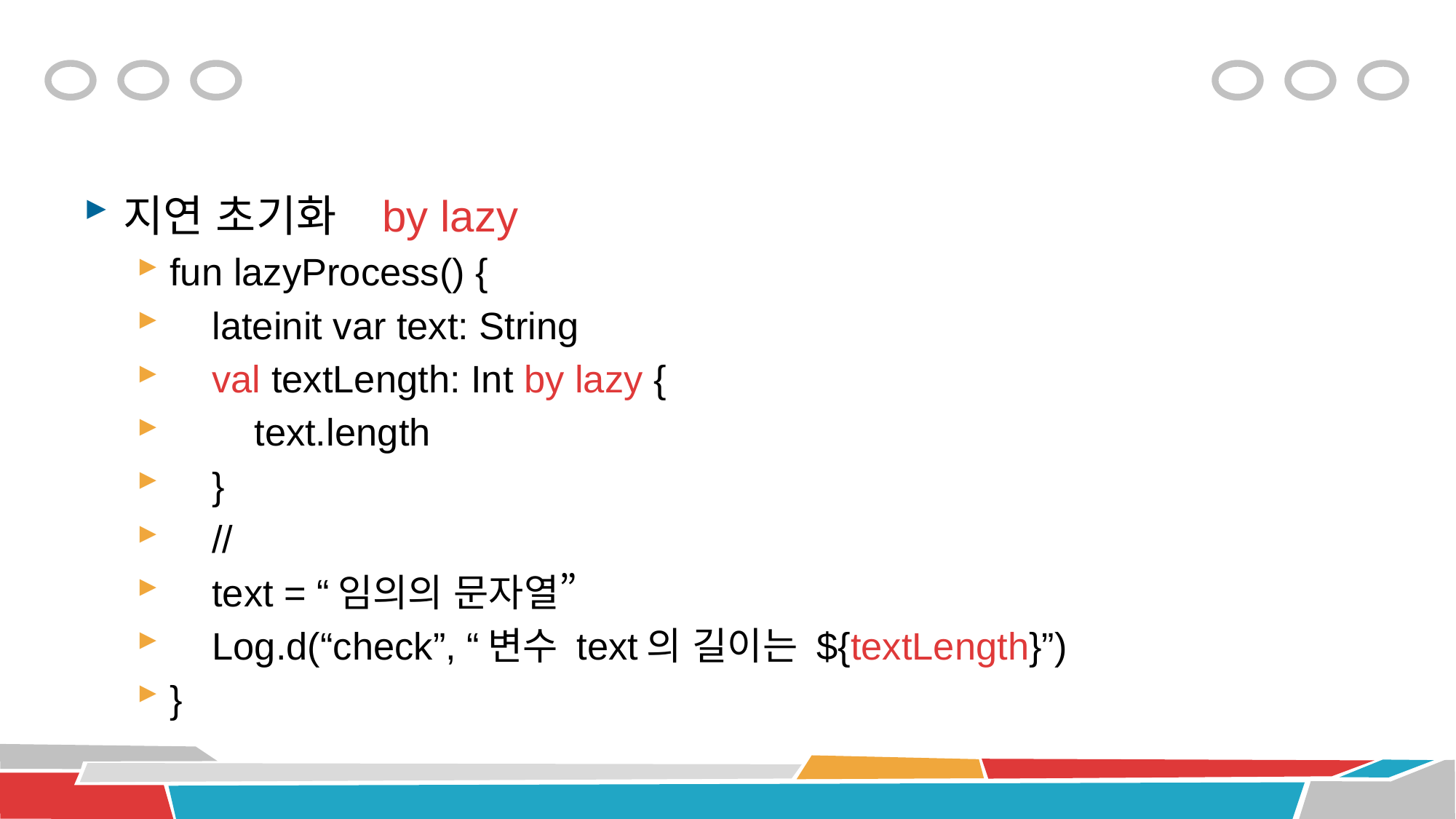

#
지연 초기화   by lazy
fun lazyProcess() {
    lateinit var text: String
    val textLength: Int by lazy {
        text.length
    }
    //
    text = “임의의 문자열”
    Log.d(“check”, “변수 text의 길이는 ${textLength}”)
}